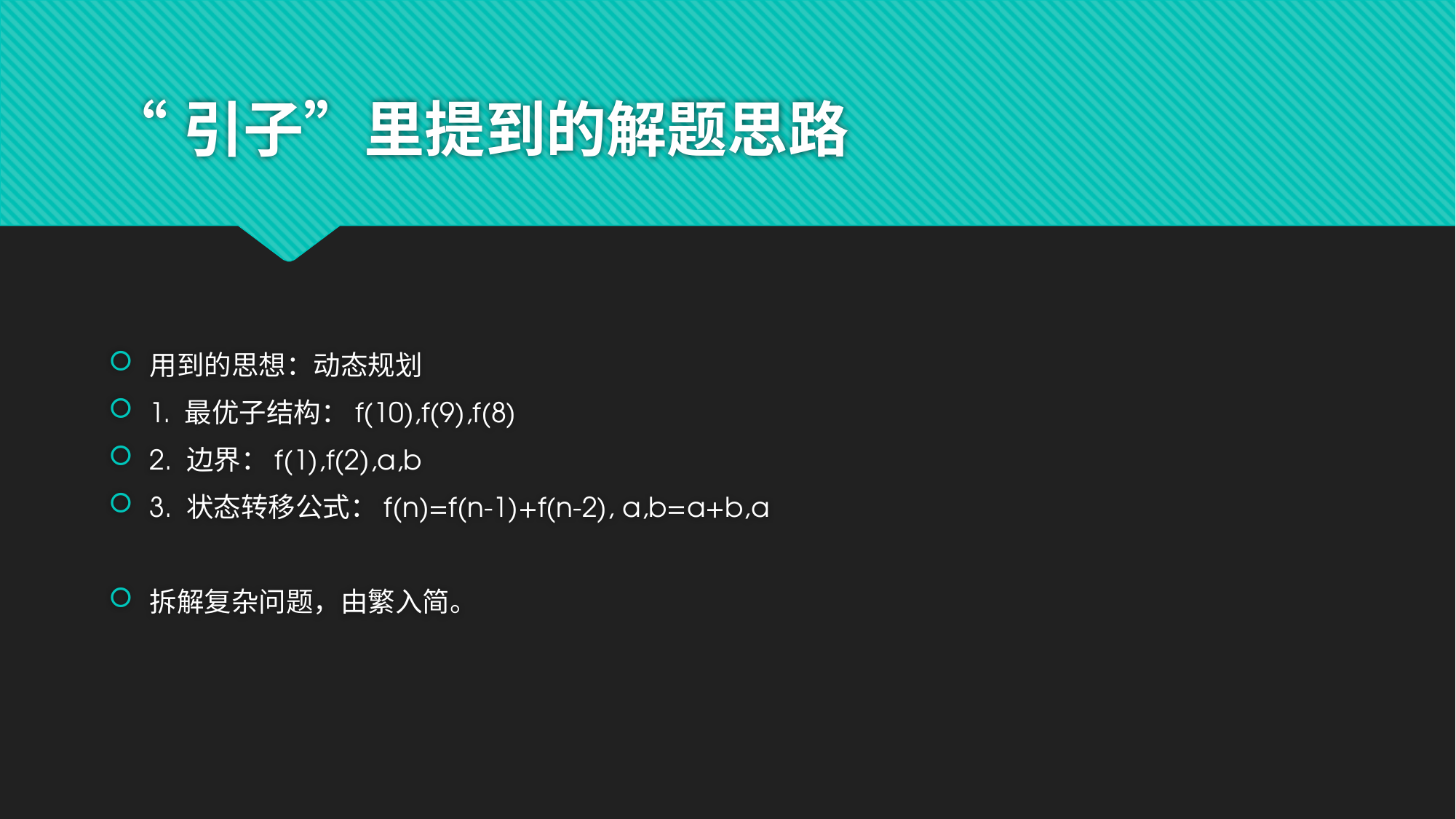

# “引子”里提到的解题思路
用到的思想：动态规划
1. 最优子结构：f(10),f(9),f(8)
2. 边界：f(1),f(2),a,b
3. 状态转移公式：f(n)=f(n-1)+f(n-2), a,b=a+b,a

拆解复杂问题，由繁入简。